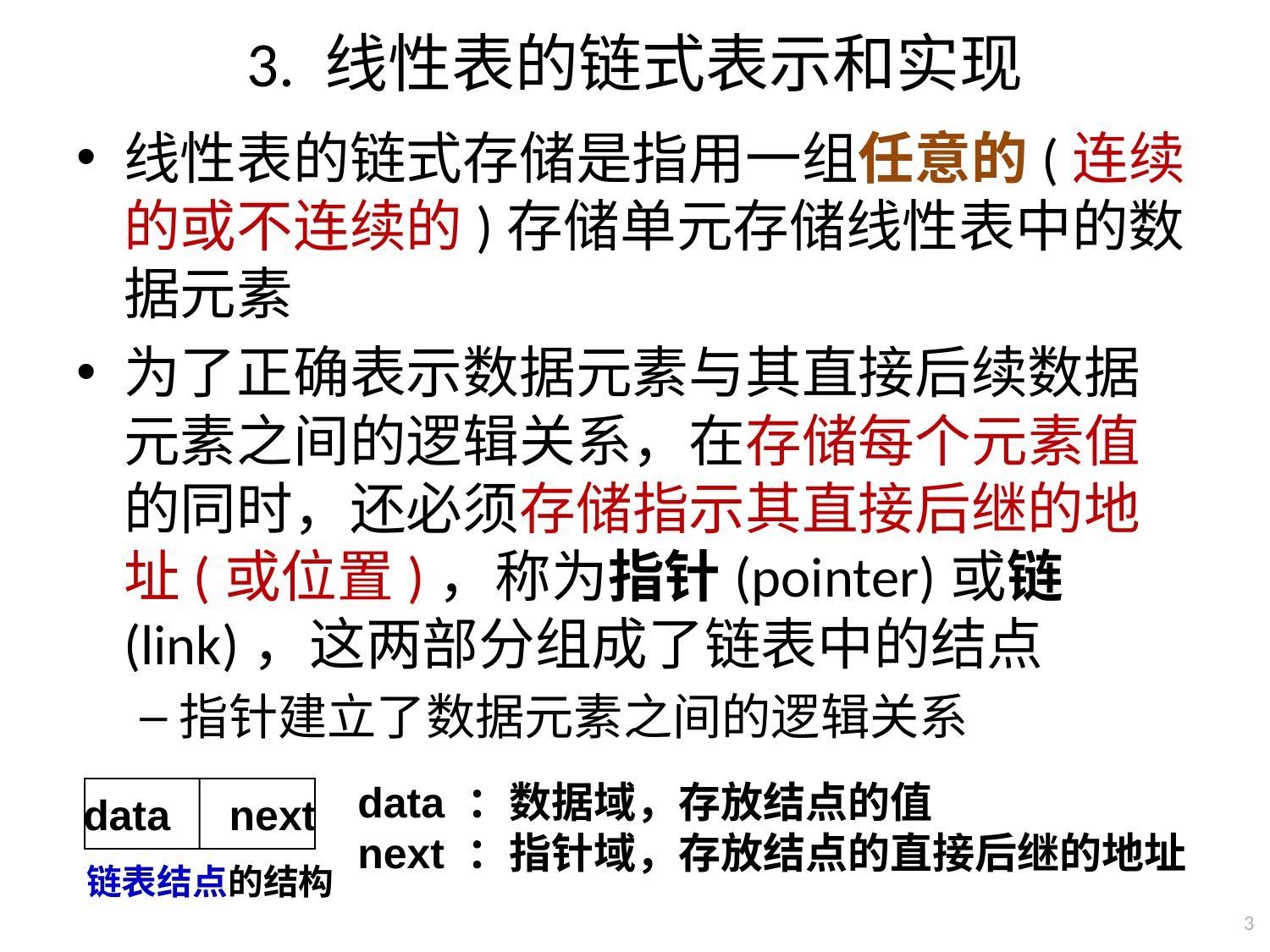

# 3. 线性表的链式表示和实现
线性表的链式存储是指用一组任意的(连续的或不连续的)存储单元存储线性表中的数据元素
为了正确表示数据元素与其直接后续数据元素之间的逻辑关系，在存储每个元素值的同时，还必须存储指示其直接后继的地址(或位置)，称为指针(pointer)或链(link)，这两部分组成了链表中的结点
指针建立了数据元素之间的逻辑关系
data ：数据域，存放结点的值
next ：指针域，存放结点的直接后继的地址
data     next

链表结点的结构
3